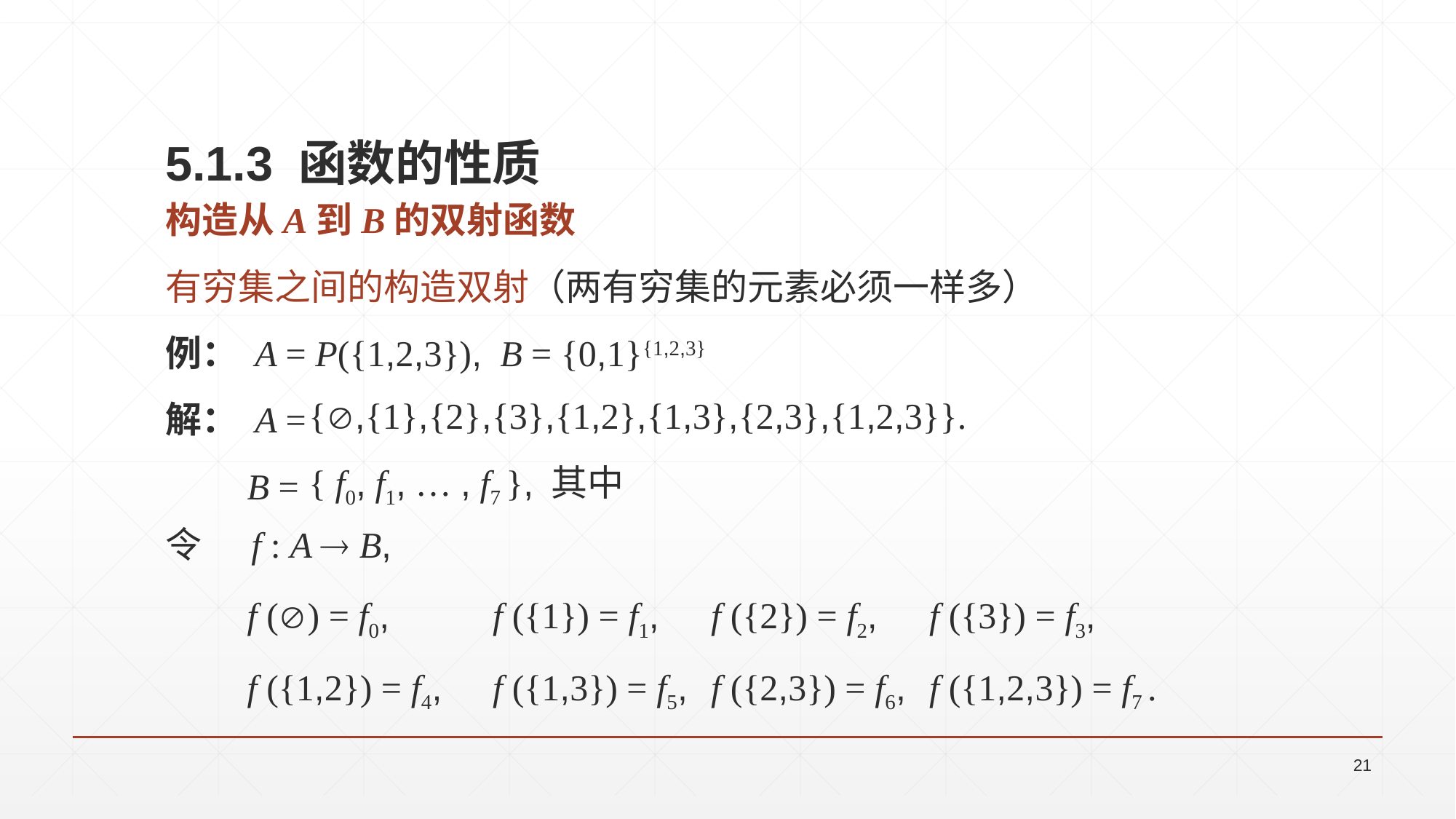

5.1.3 函数的性质
构造从A到B的双射函数
有穷集之间的构造双射（两有穷集的元素必须一样多）
例： A = P({1,2,3}),  B = {0,1}{1,2,3}
解： A =
         B =
{∅,{1},{2},{3},{1,2},{1,3},{2,3},{1,2,3}}.
{ f0, f1, … , f7 }, 其中
令     f : A → B,
         f (∅) = f0,  	f ({1}) = f1, 	f ({2}) = f2,  	f ({3}) = f3,
         f ({1,2}) = f4,  	f ({1,3}) = f5,  	f ({2,3}) = f6,  	f ({1,2,3}) = f7 .
21